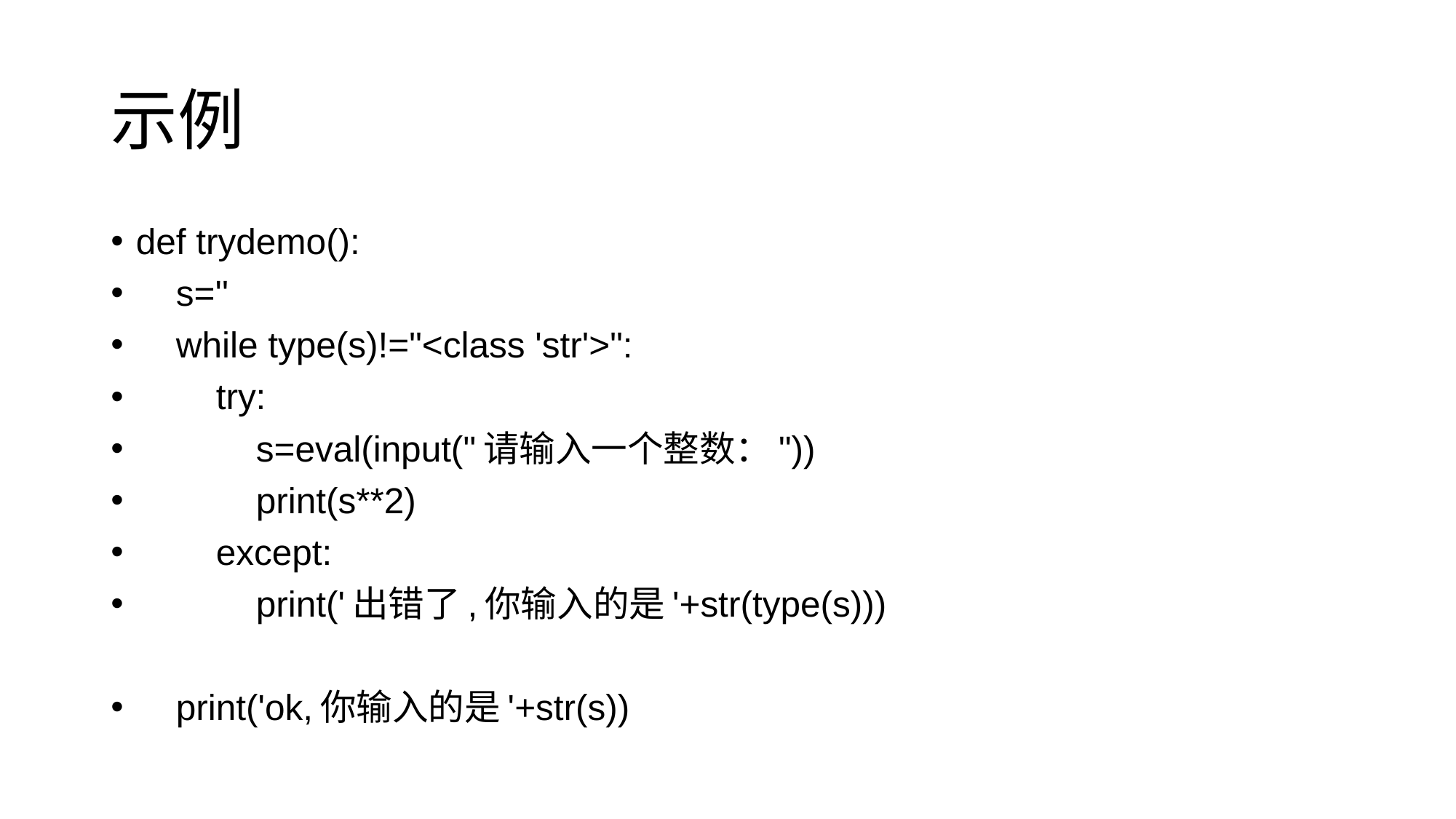

# 示例
def trydemo():
    s=''
    while type(s)!="<class 'str'>":
        try:
            s=eval(input("请输入一个整数："))
            print(s**2)
        except:
            print('出错了,你输入的是'+str(type(s)))

    print('ok,你输入的是'+str(s))